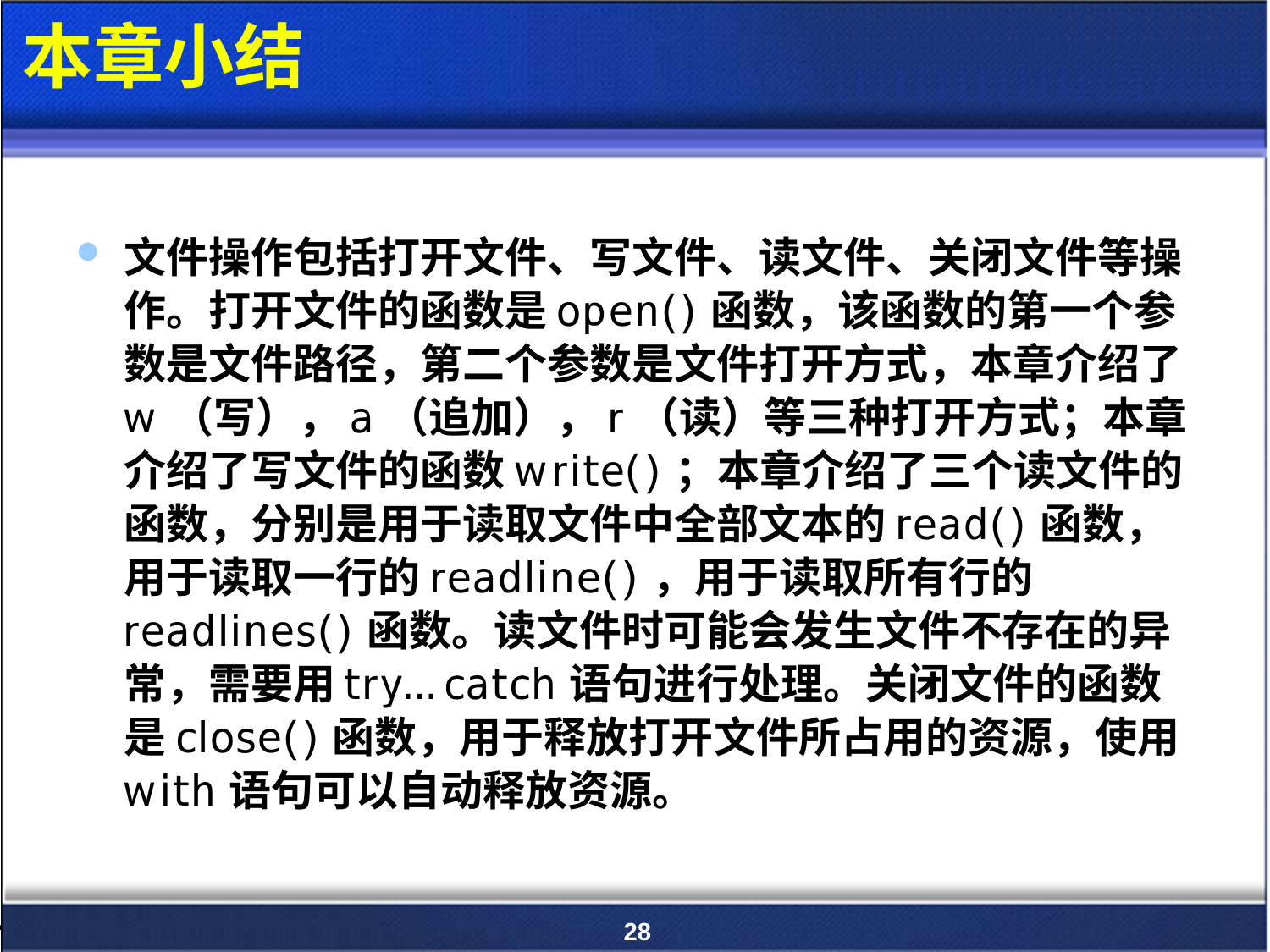

# 本章小结
文件操作包括打开文件、写文件、读文件、关闭文件等操作。打开文件的函数是open()函数，该函数的第一个参数是文件路径，第二个参数是文件打开方式，本章介绍了w（写），a（追加），r（读）等三种打开方式；本章介绍了写文件的函数write()；本章介绍了三个读文件的函数，分别是用于读取文件中全部文本的read()函数，用于读取一行的readline()，用于读取所有行的readlines()函数。读文件时可能会发生文件不存在的异常，需要用try…catch语句进行处理。关闭文件的函数是close()函数，用于释放打开文件所占用的资源，使用with语句可以自动释放资源。

28